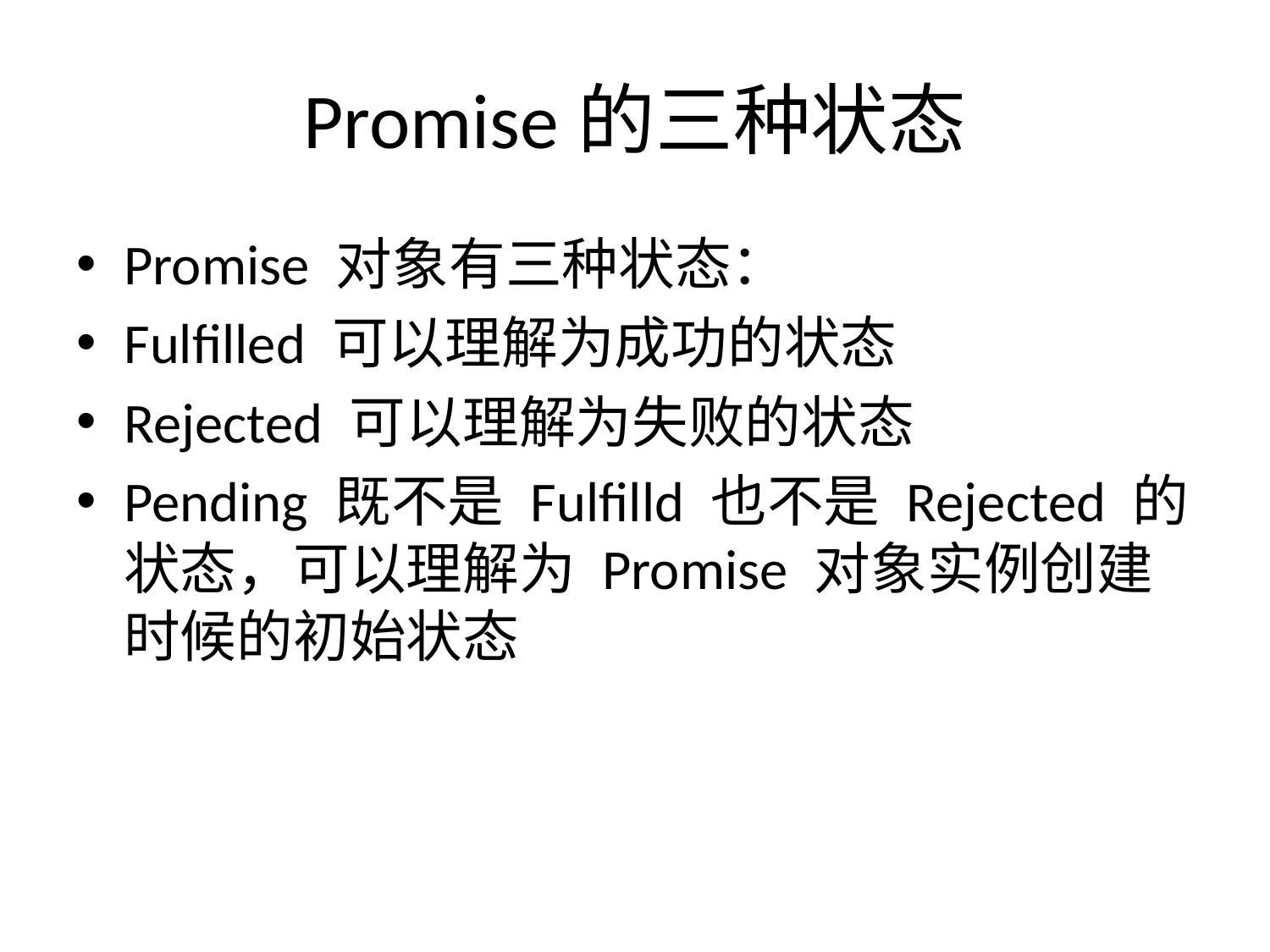

# Promise的三种状态
Promise 对象有三种状态：
Fulfilled 可以理解为成功的状态
Rejected 可以理解为失败的状态
Pending 既不是 Fulfilld 也不是 Rejected 的状态，可以理解为 Promise 对象实例创建时候的初始状态